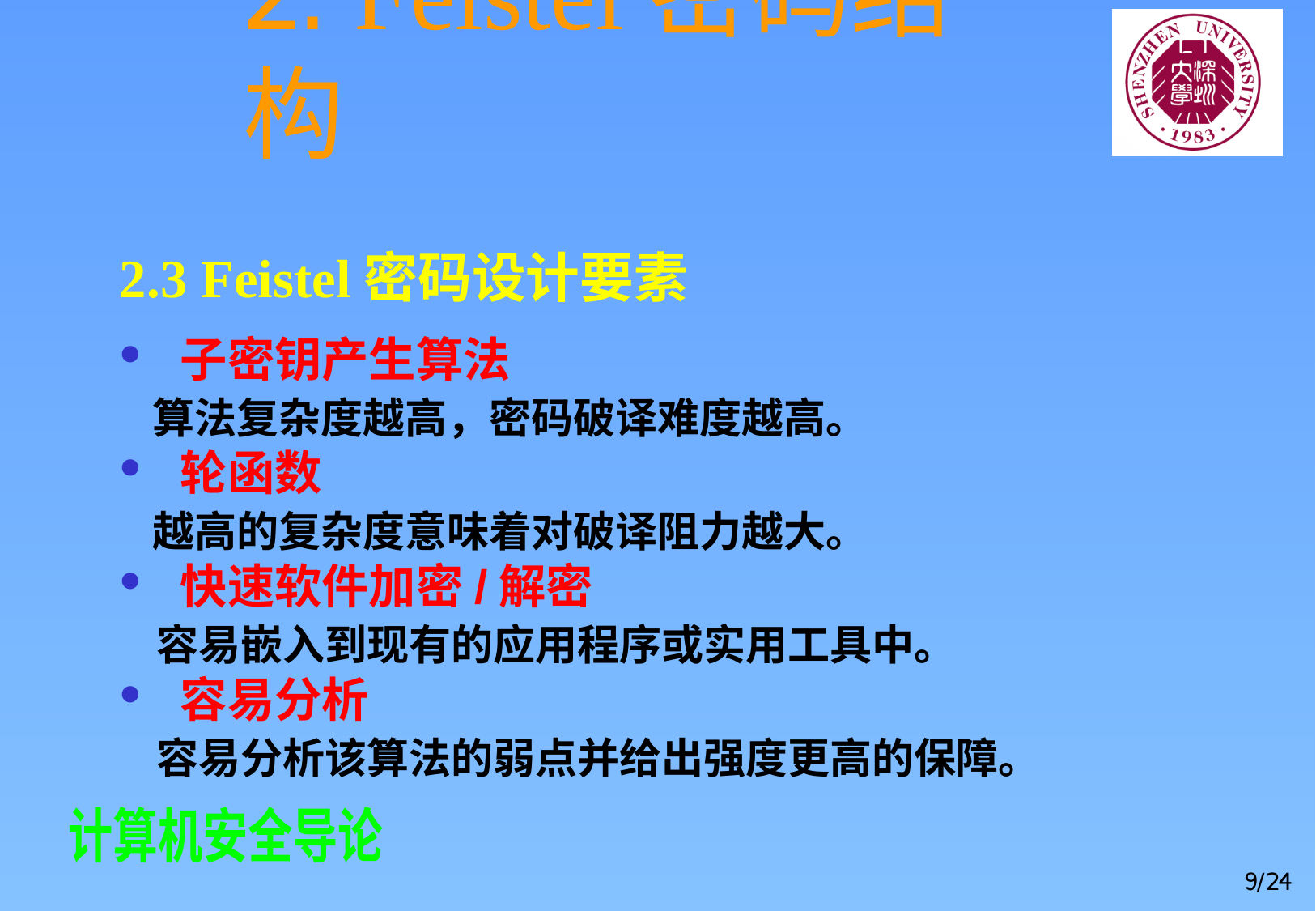

# 2. Feistel密码结构
2.3 Feistel密码设计要素
子密钥产生算法
    算法复杂度越高，密码破译难度越高。
轮函数
    越高的复杂度意味着对破译阻力越大。
快速软件加密/解密
   容易嵌入到现有的应用程序或实用工具中。
容易分析
   容易分析该算法的弱点并给出强度更高的保障。

9/24